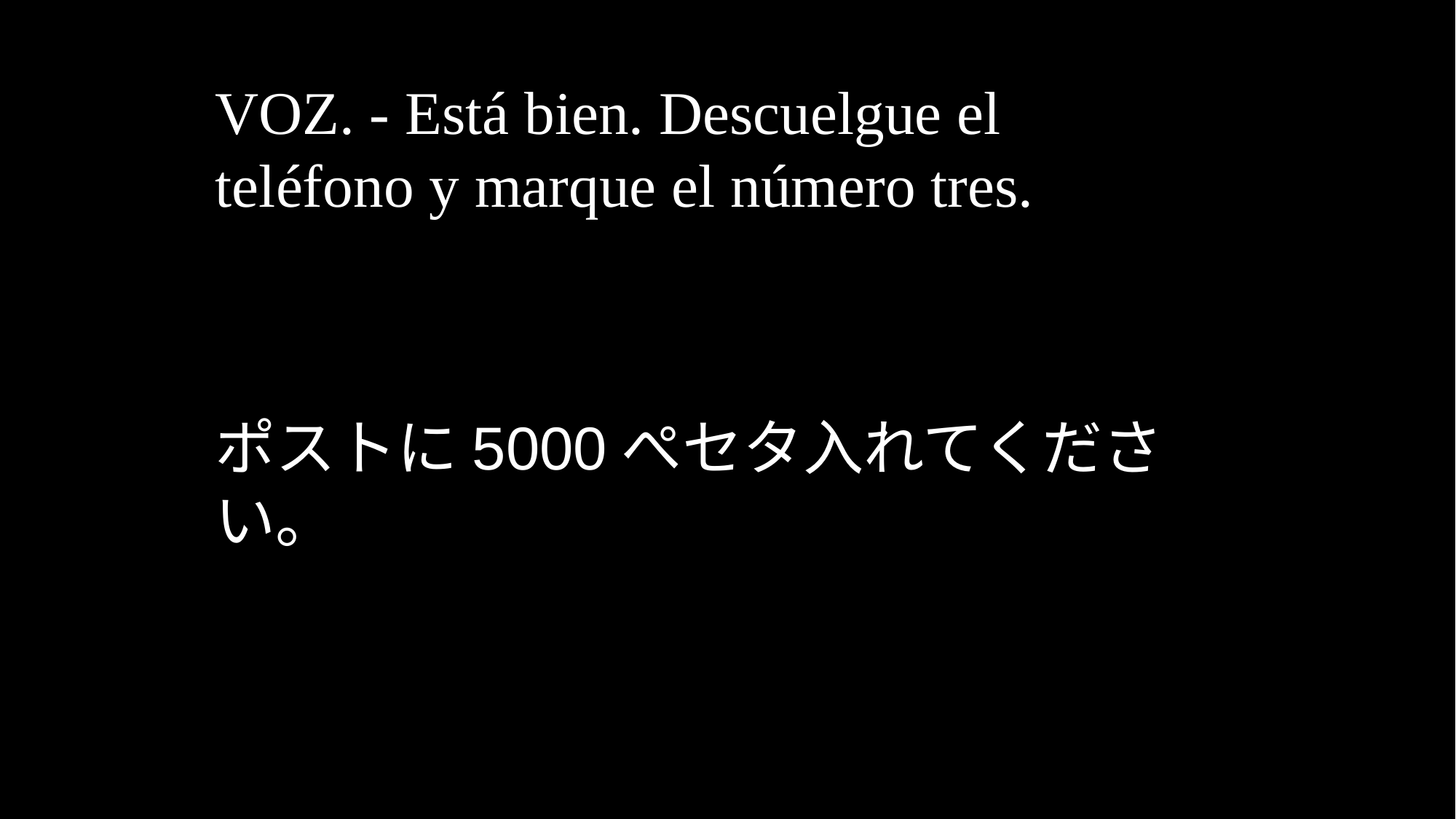

VOZ. - Está bien. Descuelgue el teléfono y marque el número tres.

ポストに5000ぺセタ入れてください。